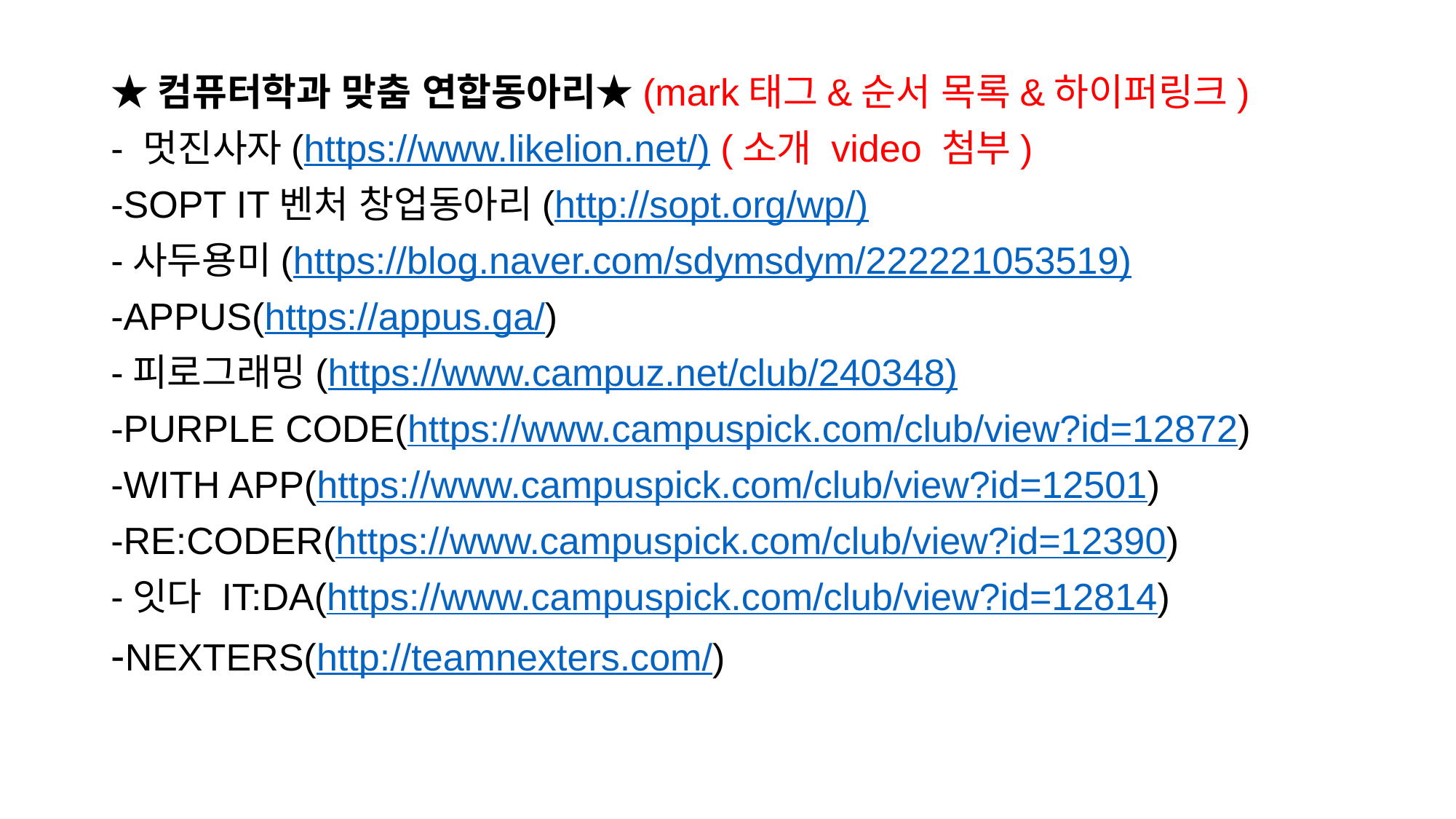

★컴퓨터학과 맞춤 연합동아리★(mark태그&순서 목록&하이퍼링크)
- 멋진사자(https://www.likelion.net/) (소개 video 첨부)
-SOPT IT벤처 창업동아리(http://sopt.org/wp/)
-사두용미(https://blog.naver.com/sdymsdym/222221053519)
-APPUS(https://appus.ga/)
-피로그래밍(https://www.campuz.net/club/240348)
-PURPLE CODE(https://www.campuspick.com/club/view?id=12872)
-WITH APP(https://www.campuspick.com/club/view?id=12501)
-RE:CODER(https://www.campuspick.com/club/view?id=12390)
-잇다 IT:DA(https://www.campuspick.com/club/view?id=12814)
-NEXTERS(http://teamnexters.com/)